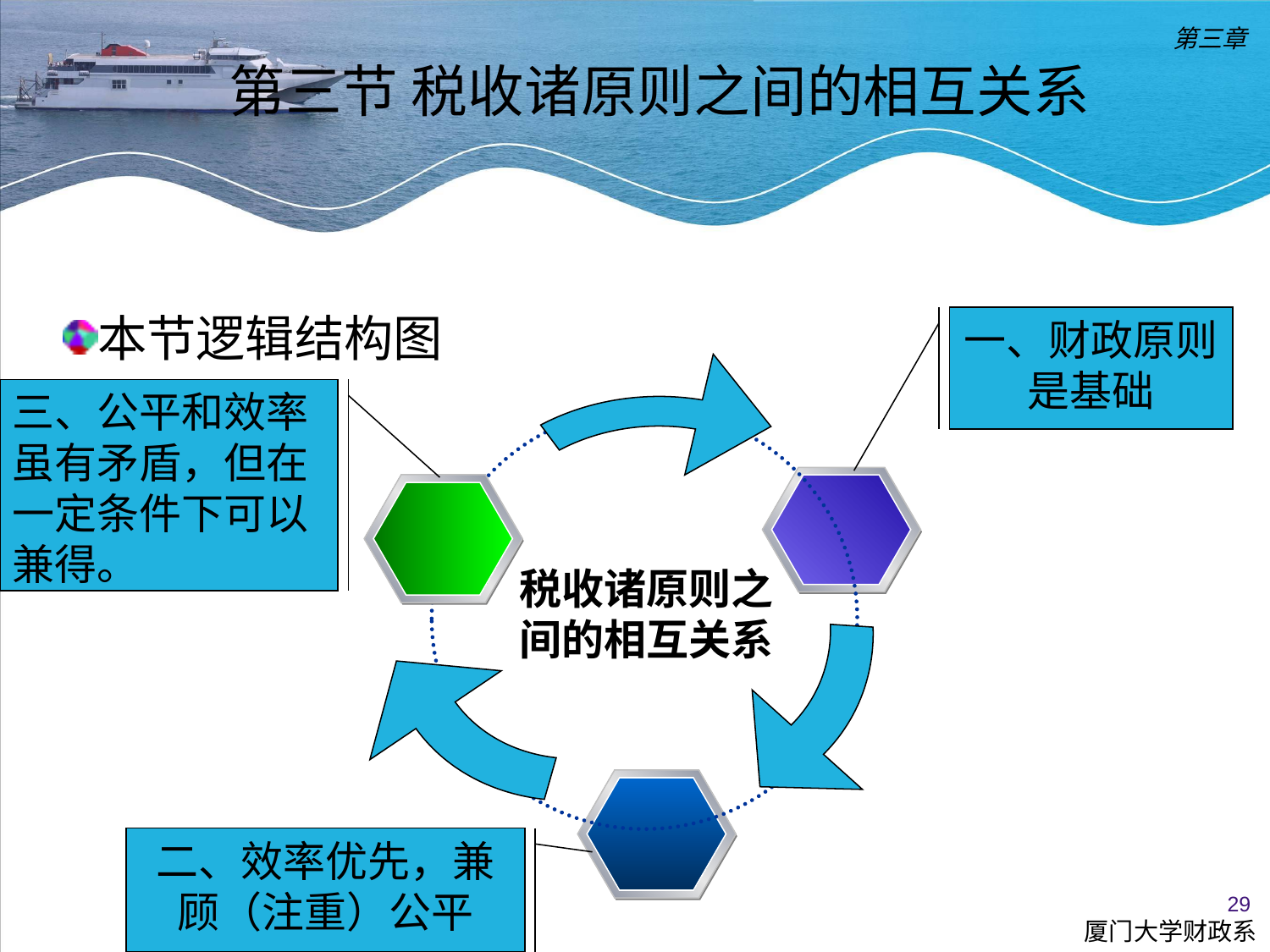

第三章
第三节 税收诸原则之间的相互关系

本节逻辑结构图

一、财政原则是基础
三、公平和效率虽有矛盾，但在一定条件下可以兼得。

税收诸原则之间的相互关系

二、效率优先，兼顾（注重）公平
29
厦门大学财政系